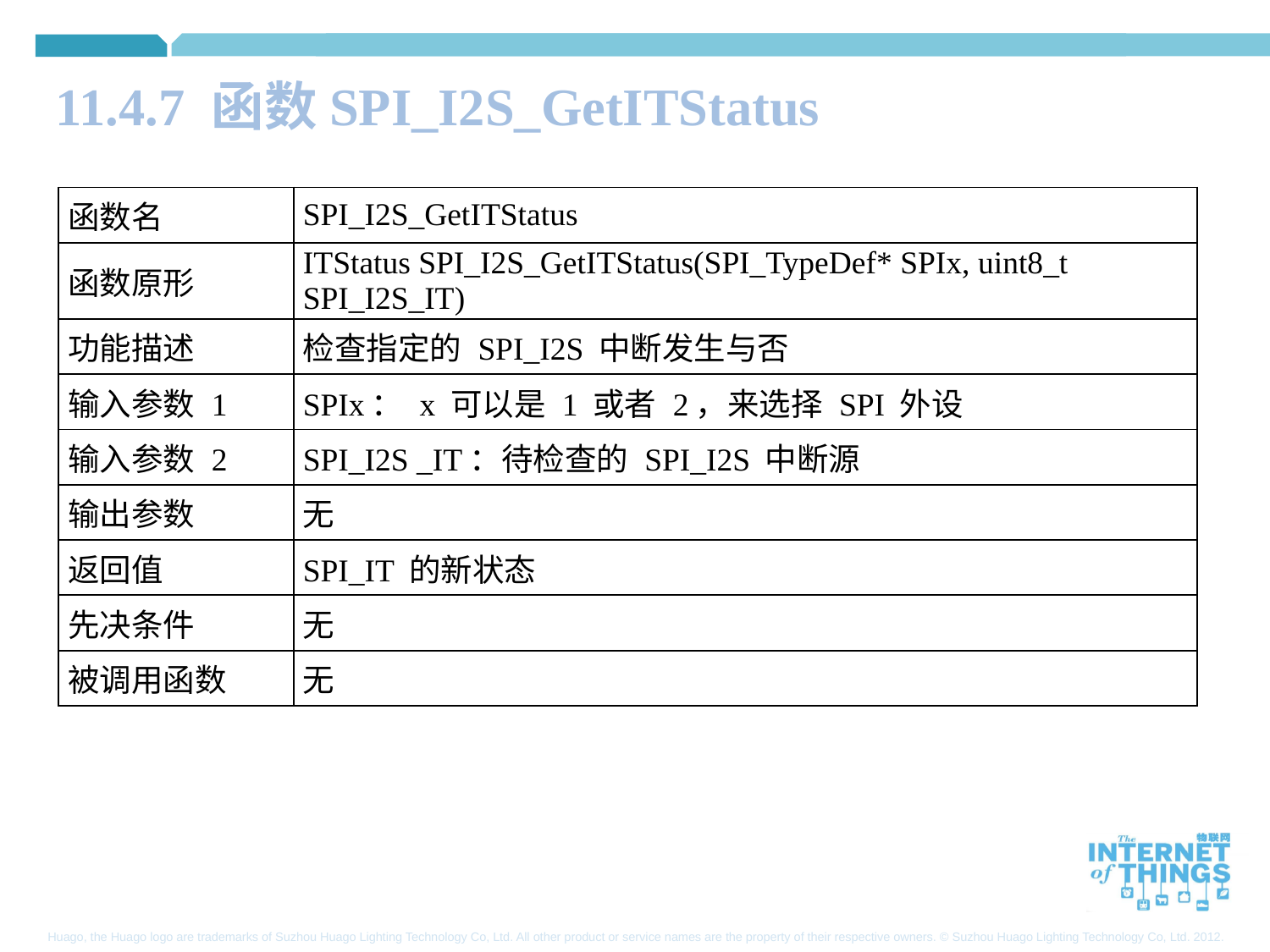

11.4.7 函数SPI_I2S_GetITStatus
| 函数名 | SPI\_I2S\_GetITStatus |
| --- | --- |
| 函数原形 | ITStatus SPI\_I2S\_GetITStatus(SPI\_TypeDef\* SPIx, uint8\_t SPI\_I2S\_IT) |
| 功能描述 | 检查指定的 SPI\_I2S 中断发生与否 |
| 输入参数 1 | SPIx： x 可以是 1 或者 2，来选择 SPI 外设 |
| 输入参数 2 | SPI\_I2S \_IT：待检查的 SPI\_I2S 中断源 |
| 输出参数 | 无 |
| 返回值 | SPI\_IT 的新状态 |
| 先决条件 | 无 |
| 被调用函数 | 无 |